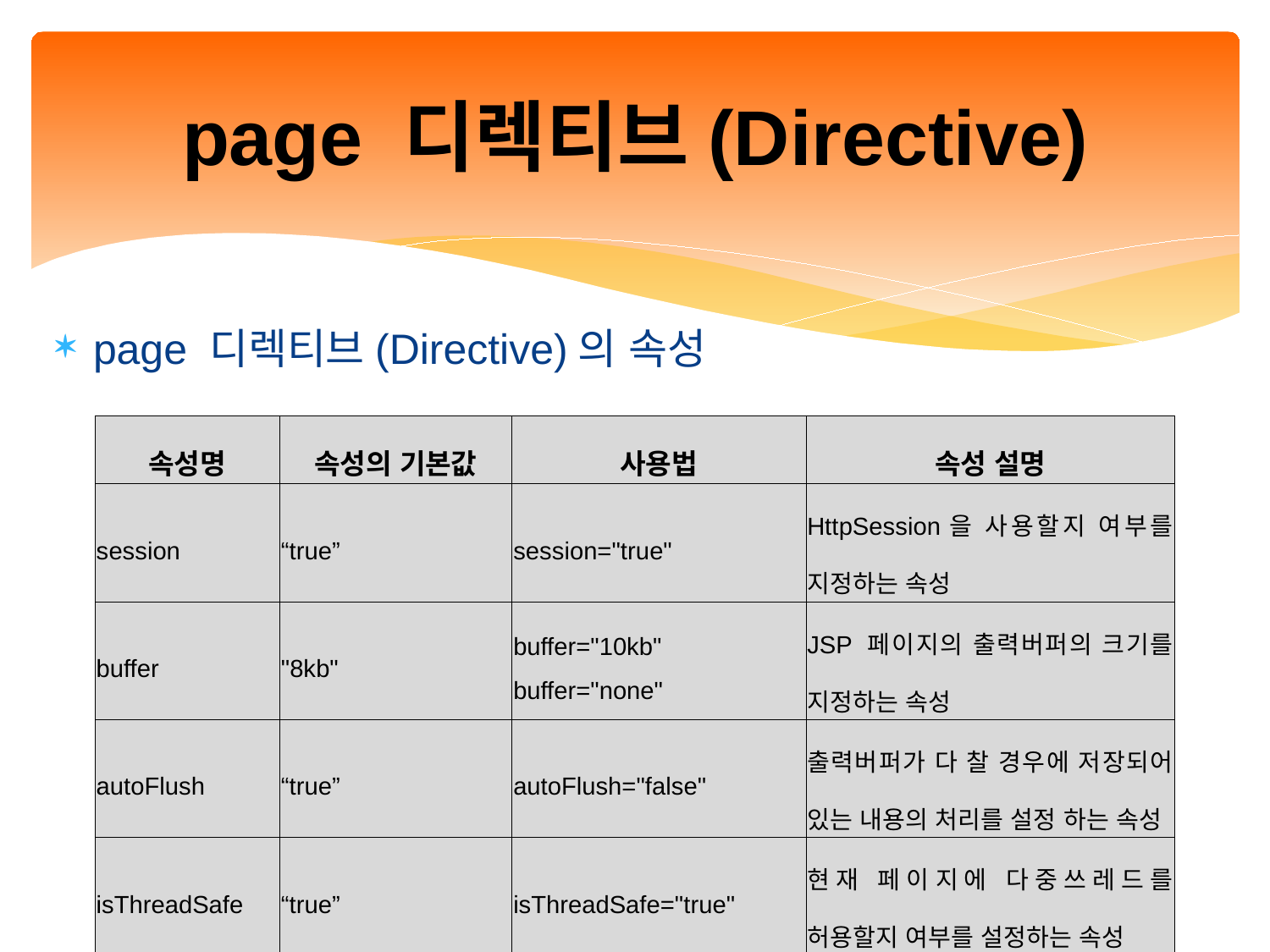

# page 디렉티브(Directive)
page 디렉티브(Directive)의 속성
| 속성명 | 속성의 기본값 | 사용법 | 속성 설명 |
| --- | --- | --- | --- |
| session | “true” | session="true" | HttpSession을 사용할지 여부를 지정하는 속성 |
| buffer | "8kb" | buffer="10kb" buffer="none" | JSP 페이지의 출력버퍼의 크기를 지정하는 속성 |
| autoFlush | “true” | autoFlush="false" | 출력버퍼가 다 찰 경우에 저장되어 있는 내용의 처리를 설정 하는 속성 |
| isThreadSafe | “true” | isThreadSafe="true" | 현재 페이지에 다중쓰레드를 허용할지 여부를 설정하는 속성 |